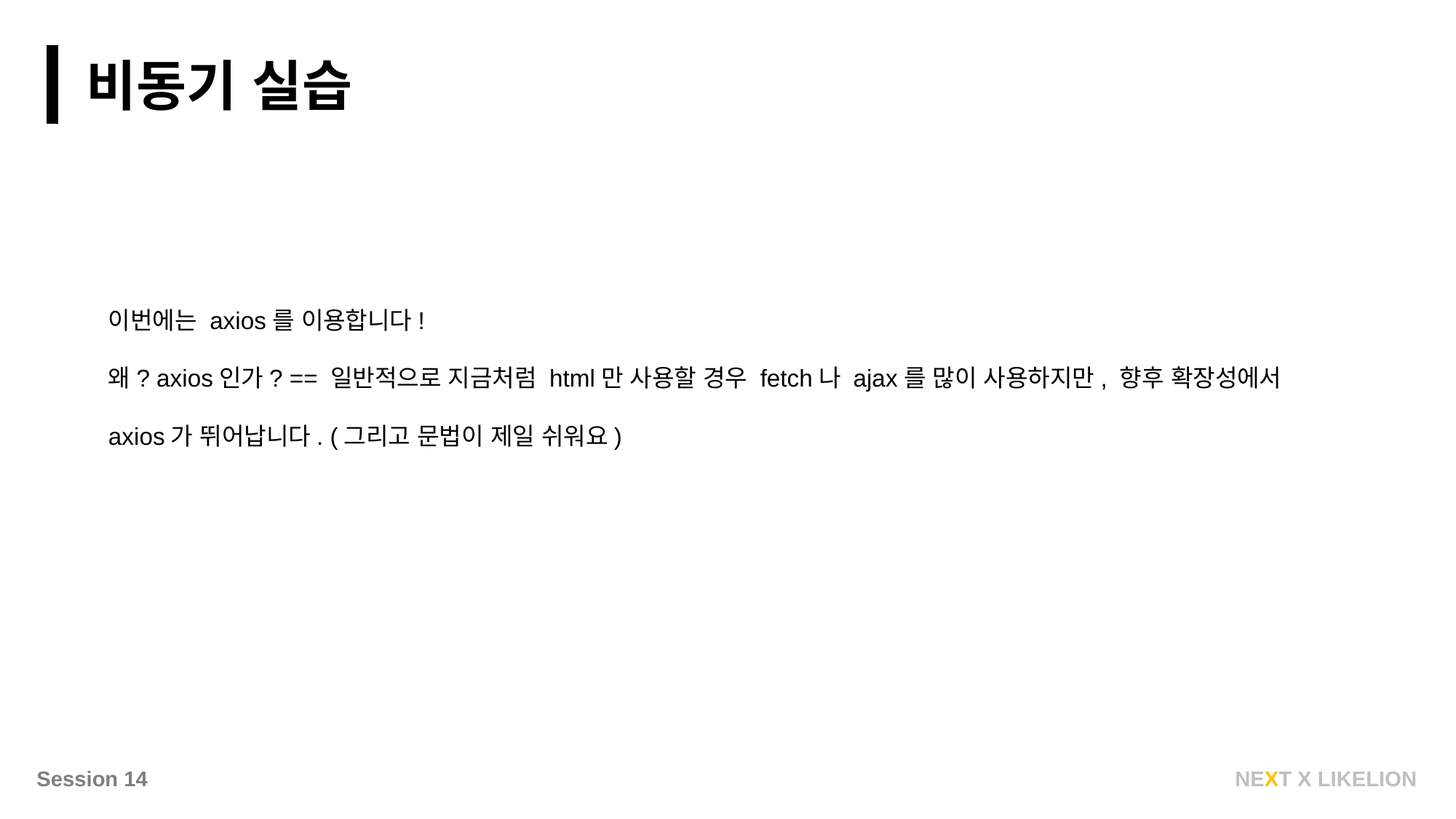

비동기 실습
이번에는 axios를 이용합니다!
왜? axios인가? == 일반적으로 지금처럼 html만 사용할 경우 fetch나 ajax를 많이 사용하지만, 향후 확장성에서 axios가 뛰어납니다. (그리고 문법이 제일 쉬워요)
NEXT X LIKELION
Session 14